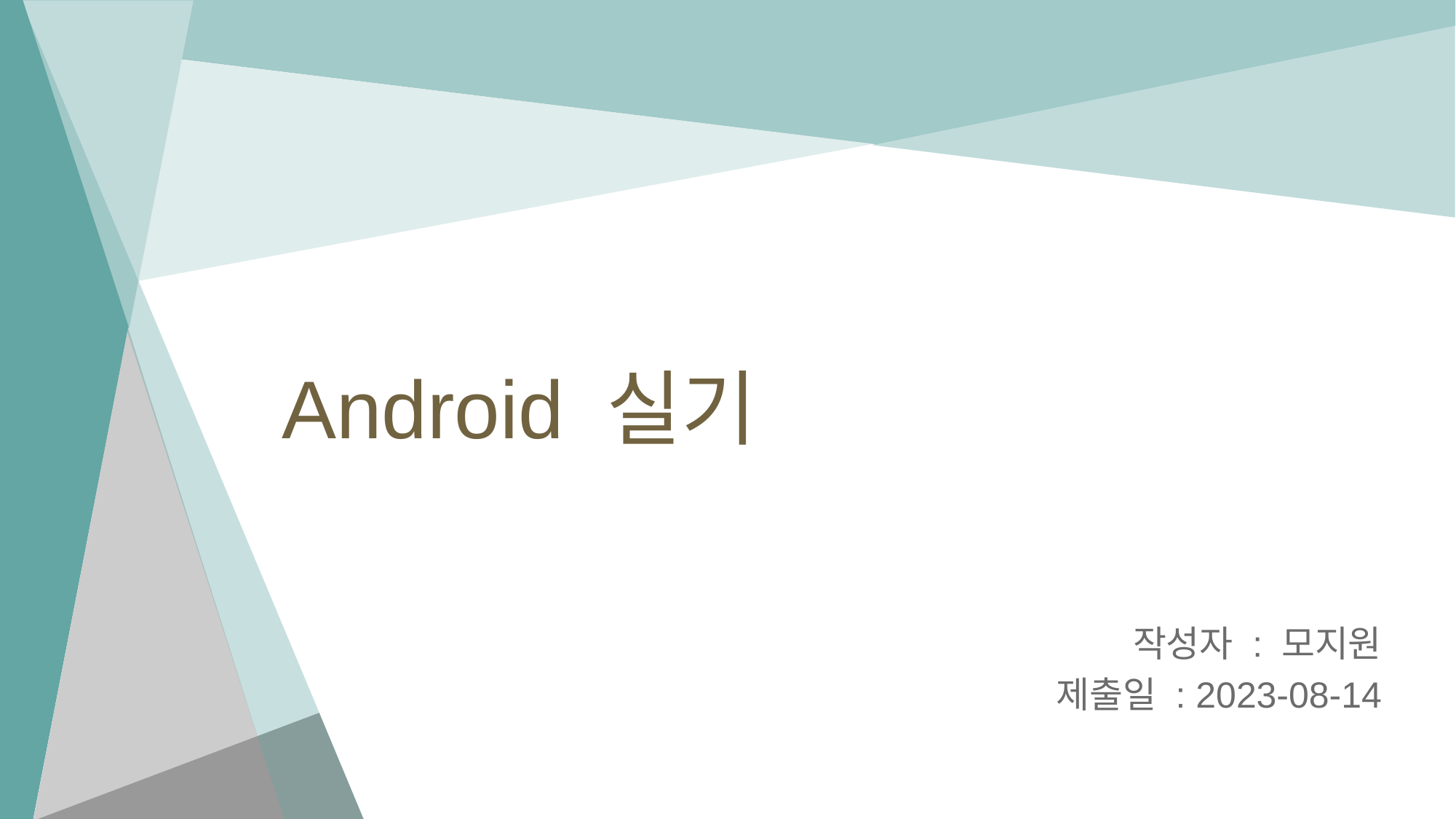

# Android 실기
작성자 : 모지원
제출일 : 2023-08-14